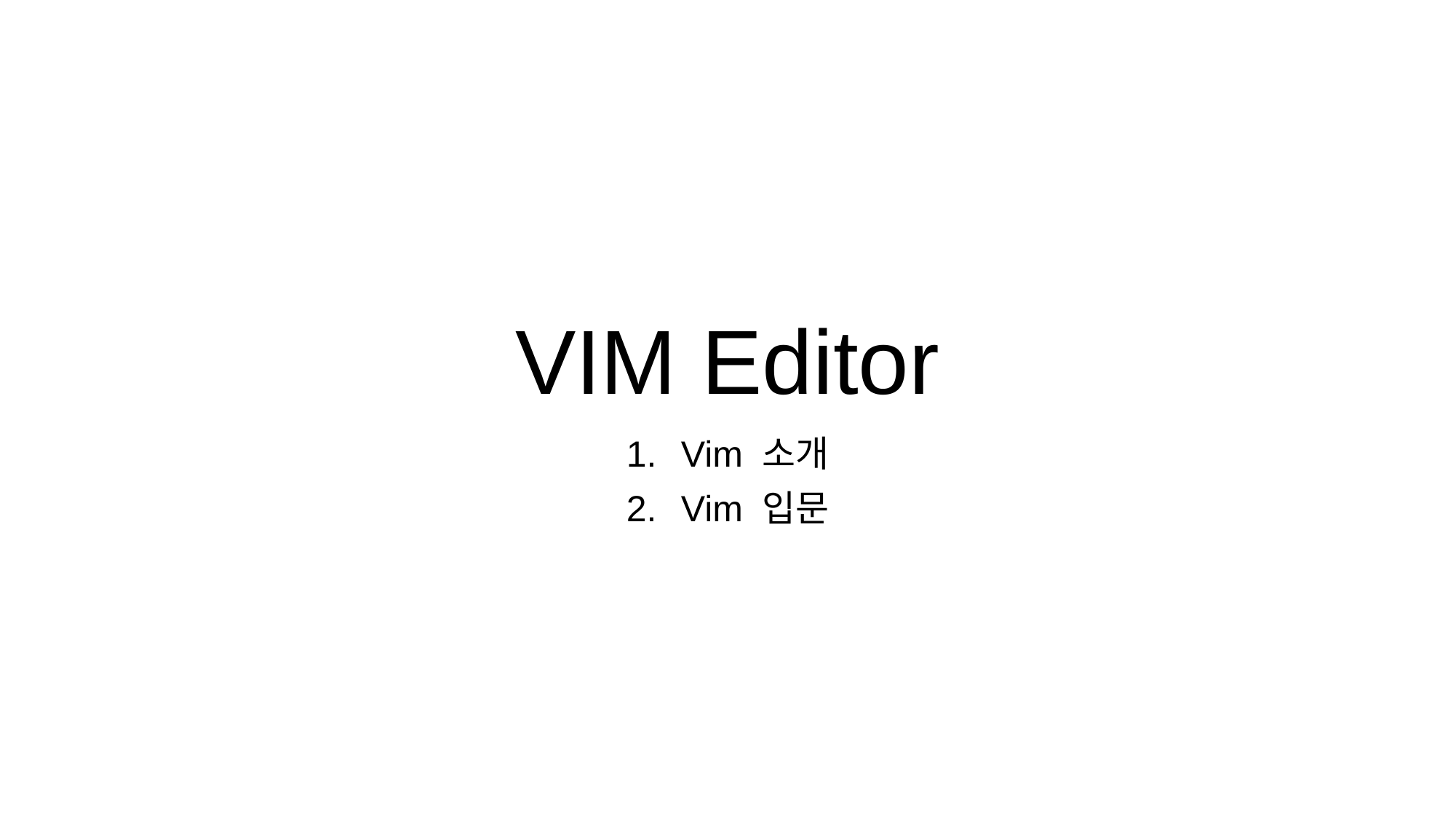

# VIM Editor
Vim 소개
Vim 입문